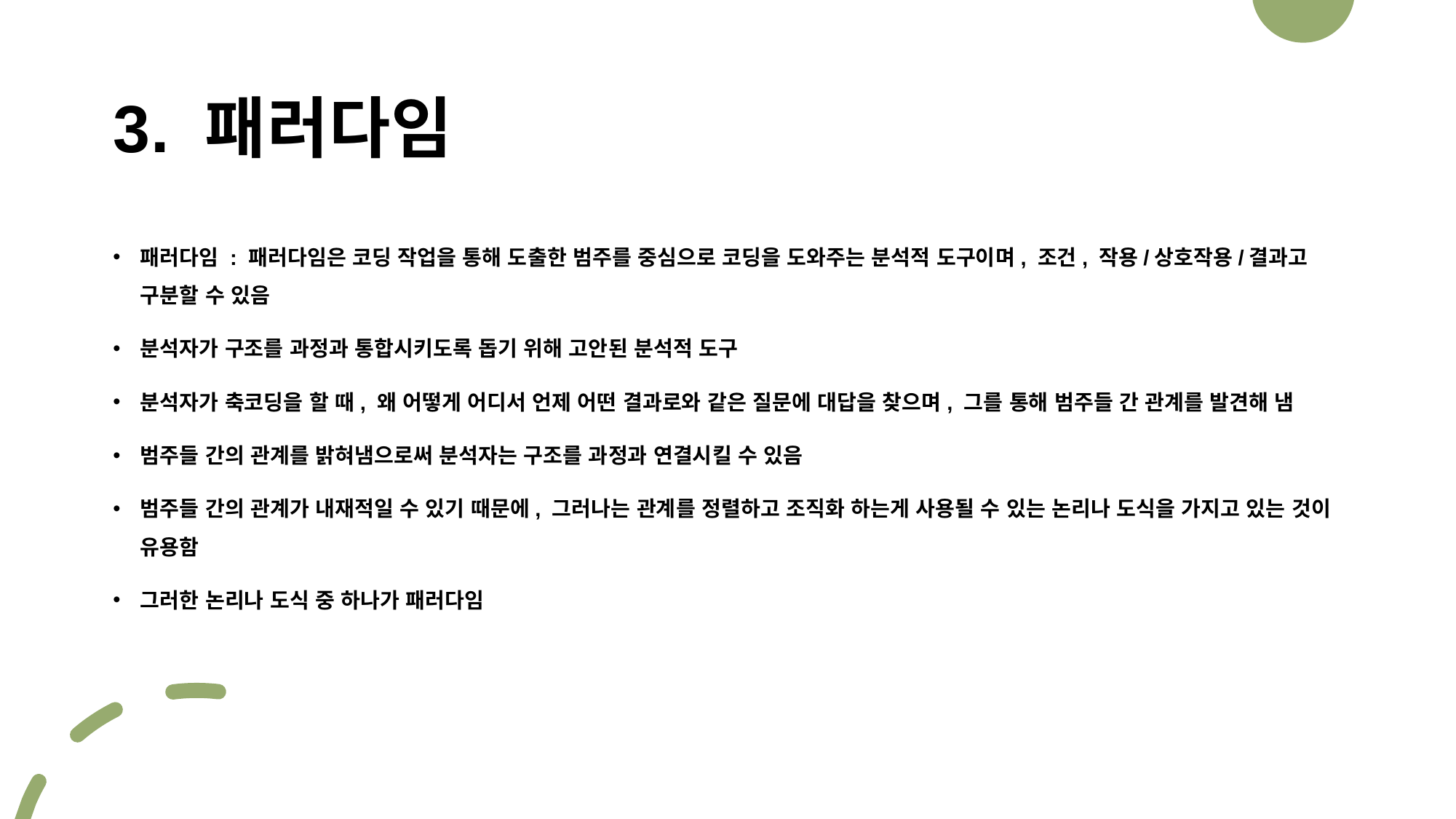

# 3. 패러다임
패러다임 : 패러다임은 코딩 작업을 통해 도출한 범주를 중심으로 코딩을 도와주는 분석적 도구이며, 조건, 작용/상호작용/결과고 구분할 수 있음
분석자가 구조를 과정과 통합시키도록 돕기 위해 고안된 분석적 도구
분석자가 축코딩을 할 때, 왜 어떻게 어디서 언제 어떤 결과로와 같은 질문에 대답을 찾으며, 그를 통해 범주들 간 관계를 발견해 냄
범주들 간의 관계를 밝혀냄으로써 분석자는 구조를 과정과 연결시킬 수 있음
범주들 간의 관계가 내재적일 수 있기 때문에, 그러나는 관계를 정렬하고 조직화 하는게 사용될 수 있는 논리나 도식을 가지고 있는 것이 유용함
그러한 논리나 도식 중 하나가 패러다임